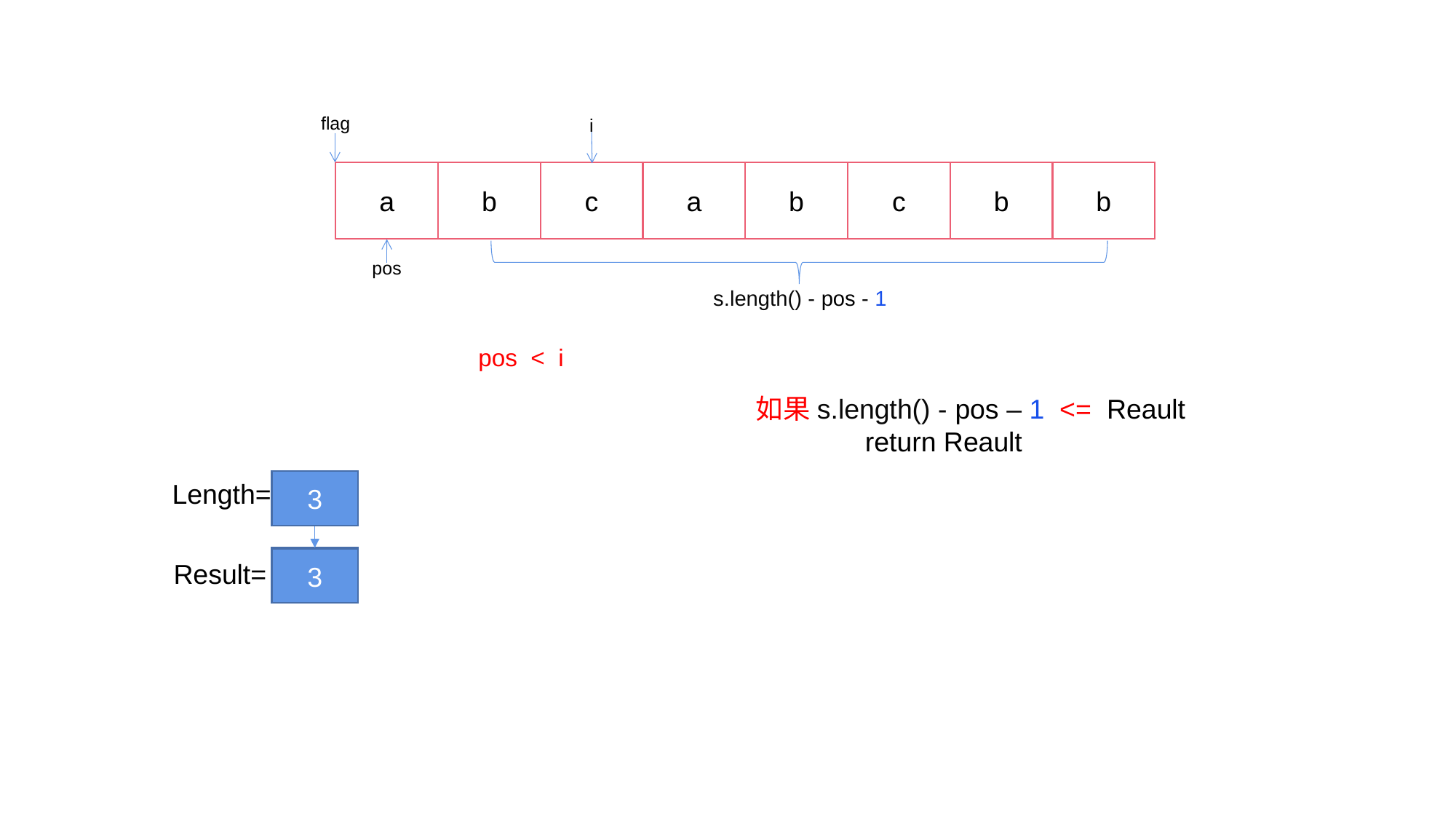

flag

i
a
b
c
a
b
c
b
b
pos

s.length() - pos - 1

pos  <  i
如果s.length() - pos – 1  <=  Reault
	return Reault
Length=

0
3
0
Result=

3